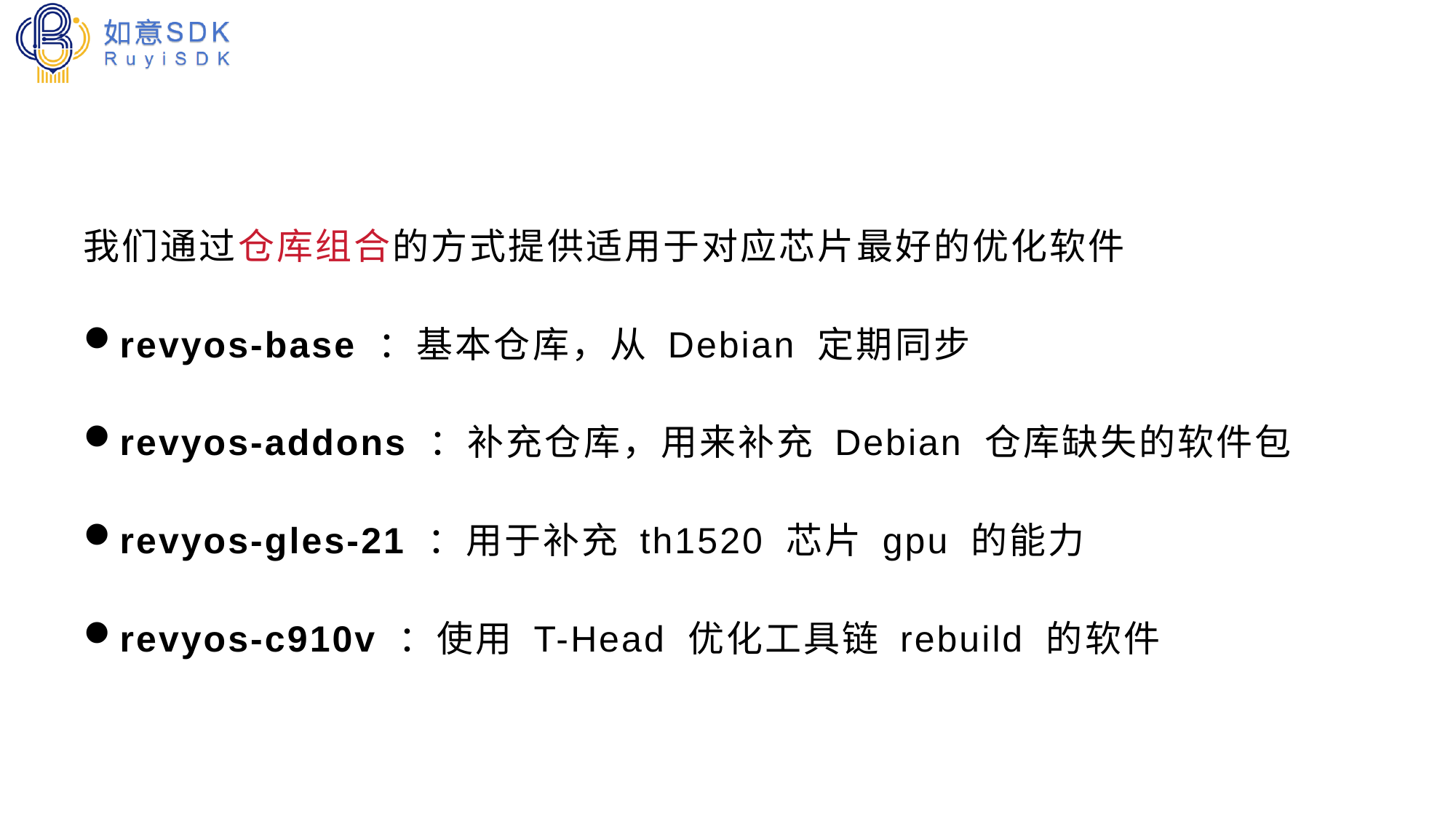

RevyOS简介
我们通过仓库组合的方式提供适用于对应芯片最好的优化软件
revyos-base ：基本仓库，从 Debian 定期同步
revyos-addons ：补充仓库，用来补充 Debian 仓库缺失的软件包
revyos-gles-21 ：用于补充 th1520 芯片 gpu 的能力
revyos-c910v ：使用 T-Head 优化工具链 rebuild 的软件